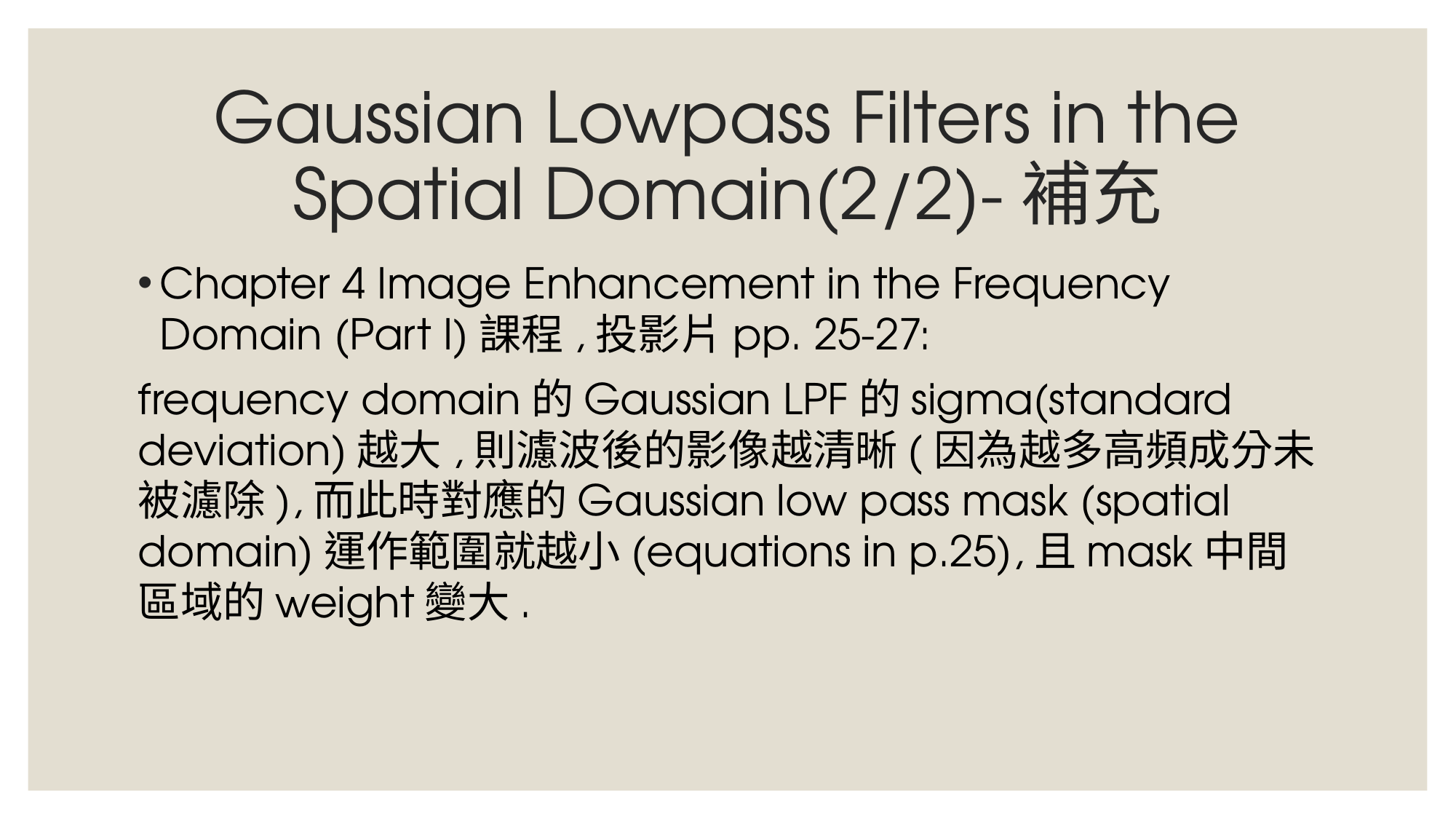

# Gaussian Lowpass Filters in the Spatial Domain(2/2)-補充
Chapter 4 Image Enhancement in the Frequency Domain (Part I)課程,投影片pp. 25-27:
frequency domain的Gaussian LPF的sigma(standard deviation)越大,則濾波後的影像越清晰(因為越多高頻成分未被濾除),而此時對應的Gaussian low pass mask (spatial domain)運作範圍就越小(equations in p.25),且mask中間區域的weight變大.